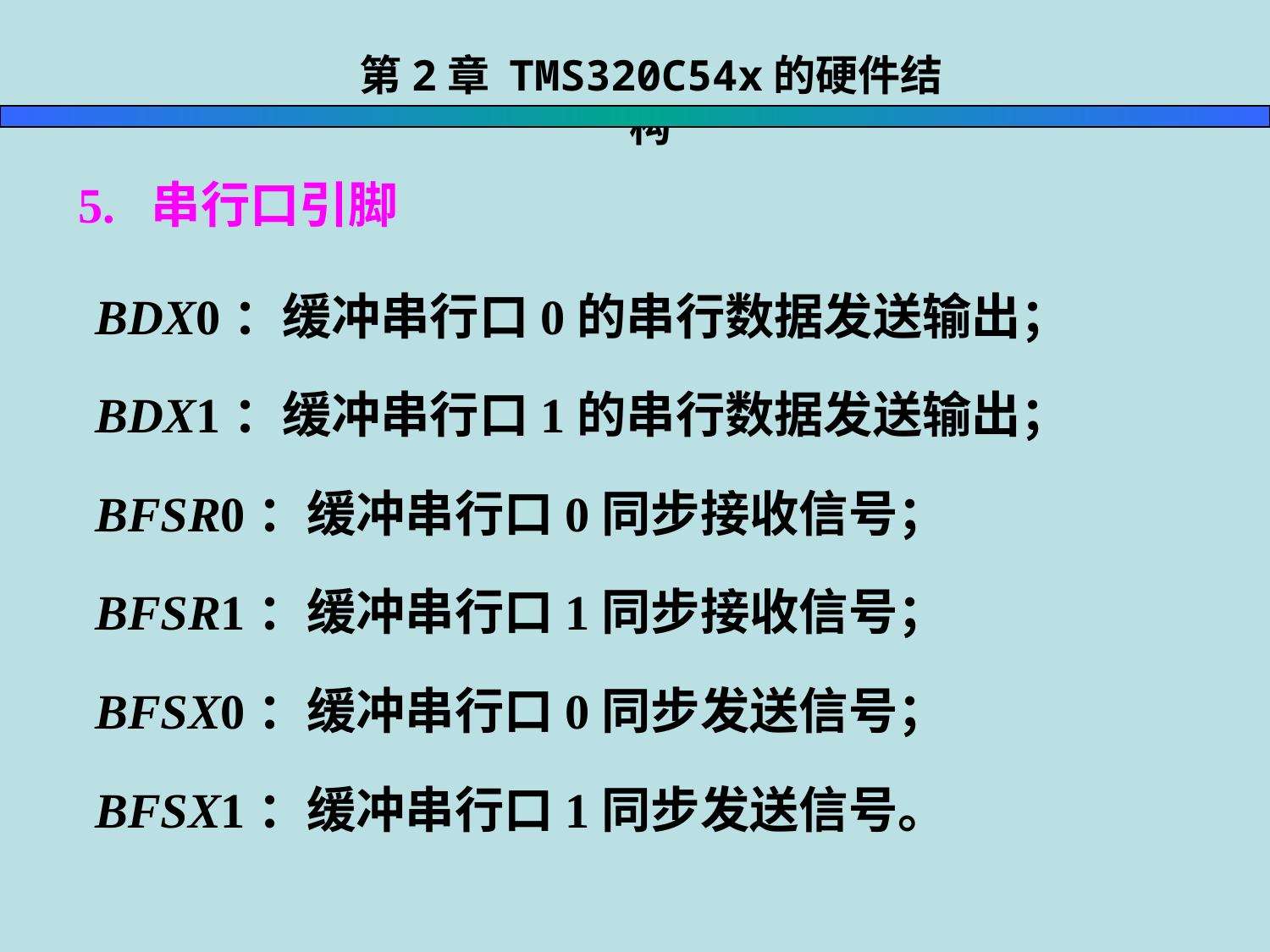

第2章 TMS320C54x的硬件结构

5.  串行口引脚
  BDX0：缓冲串行口0的串行数据发送输出；
  BDX1：缓冲串行口1的串行数据发送输出；
  BFSR0：缓冲串行口0同步接收信号；
  BFSR1：缓冲串行口1同步接收信号；
  BFSX0：缓冲串行口0同步发送信号；
  BFSX1：缓冲串行口1同步发送信号。
32